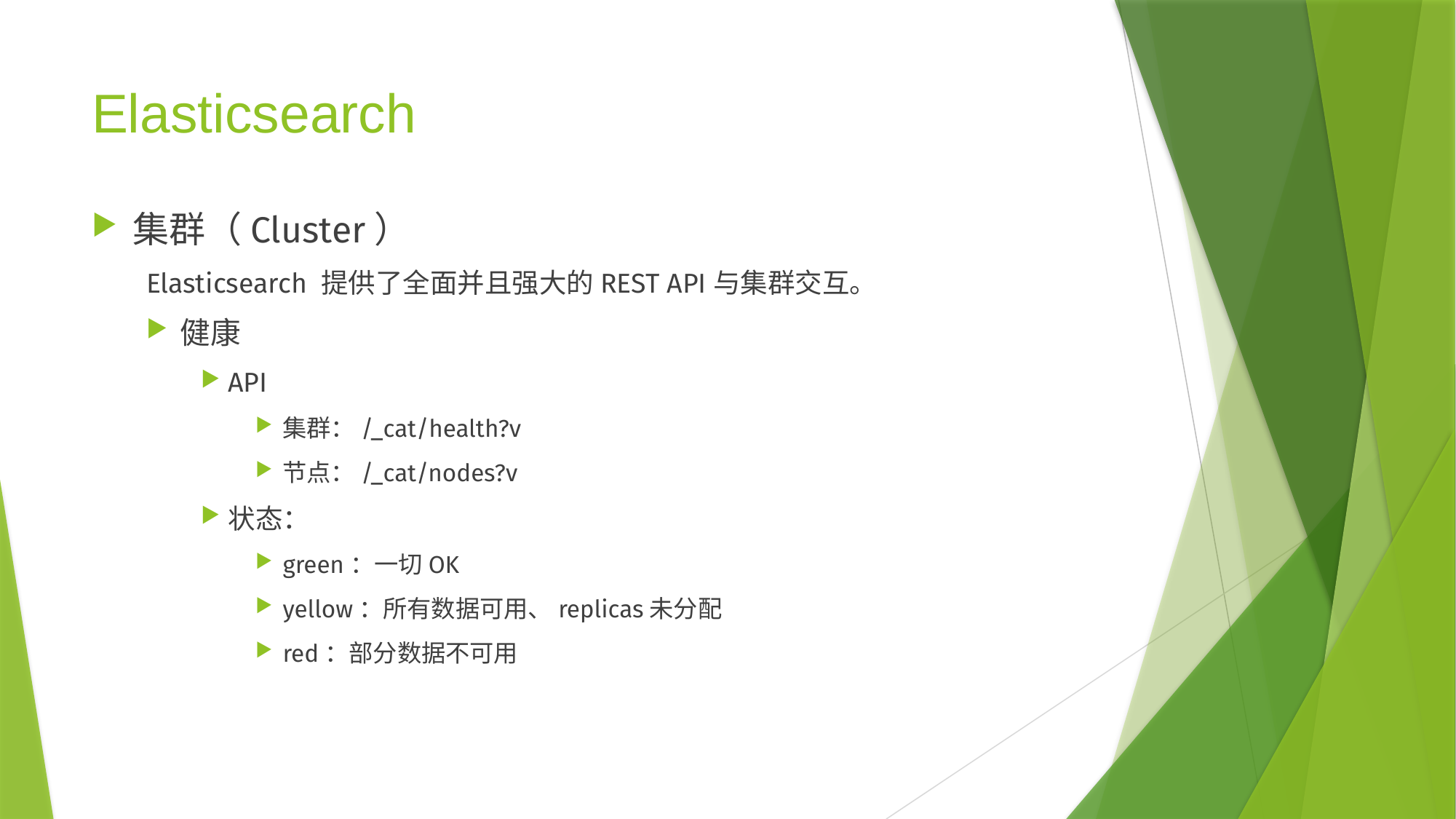

# Elasticsearch
集群（Cluster）
Elasticsearch 提供了全面并且强大的REST API与集群交互。
健康
API
集群：/_cat/health?v
节点：/_cat/nodes?v
状态：
green：一切OK
yellow：所有数据可用、replicas未分配
red：部分数据不可用